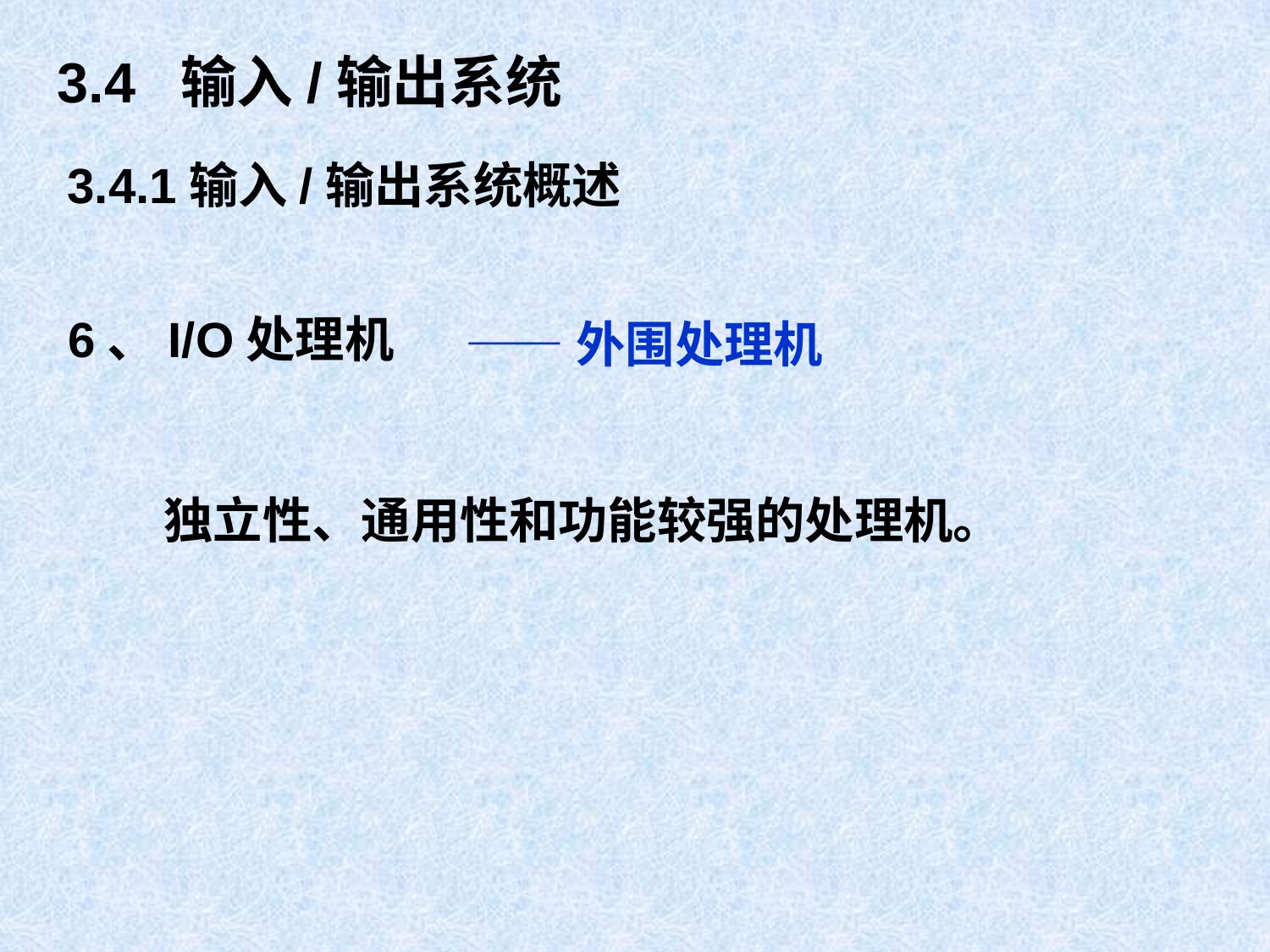

3.4  输入/输出系统
3.4.1输入/输出系统概述

6、I/O处理机
——外围处理机
独立性、通用性和功能较强的处理机。